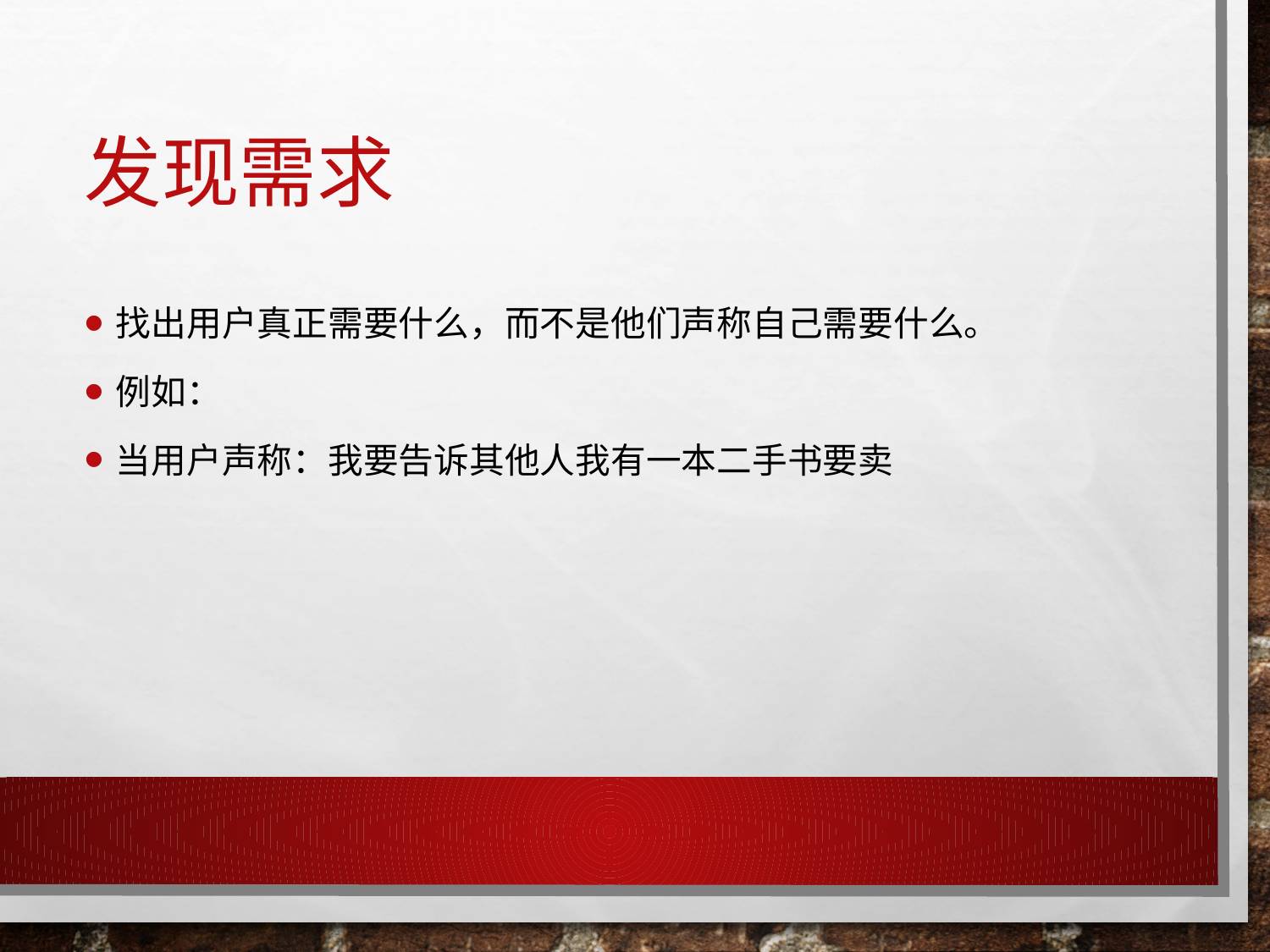

# 发现需求
找出用户真正需要什么，而不是他们声称自己需要什么。
例如：
当用户声称：我要告诉其他人我有一本二手书要卖